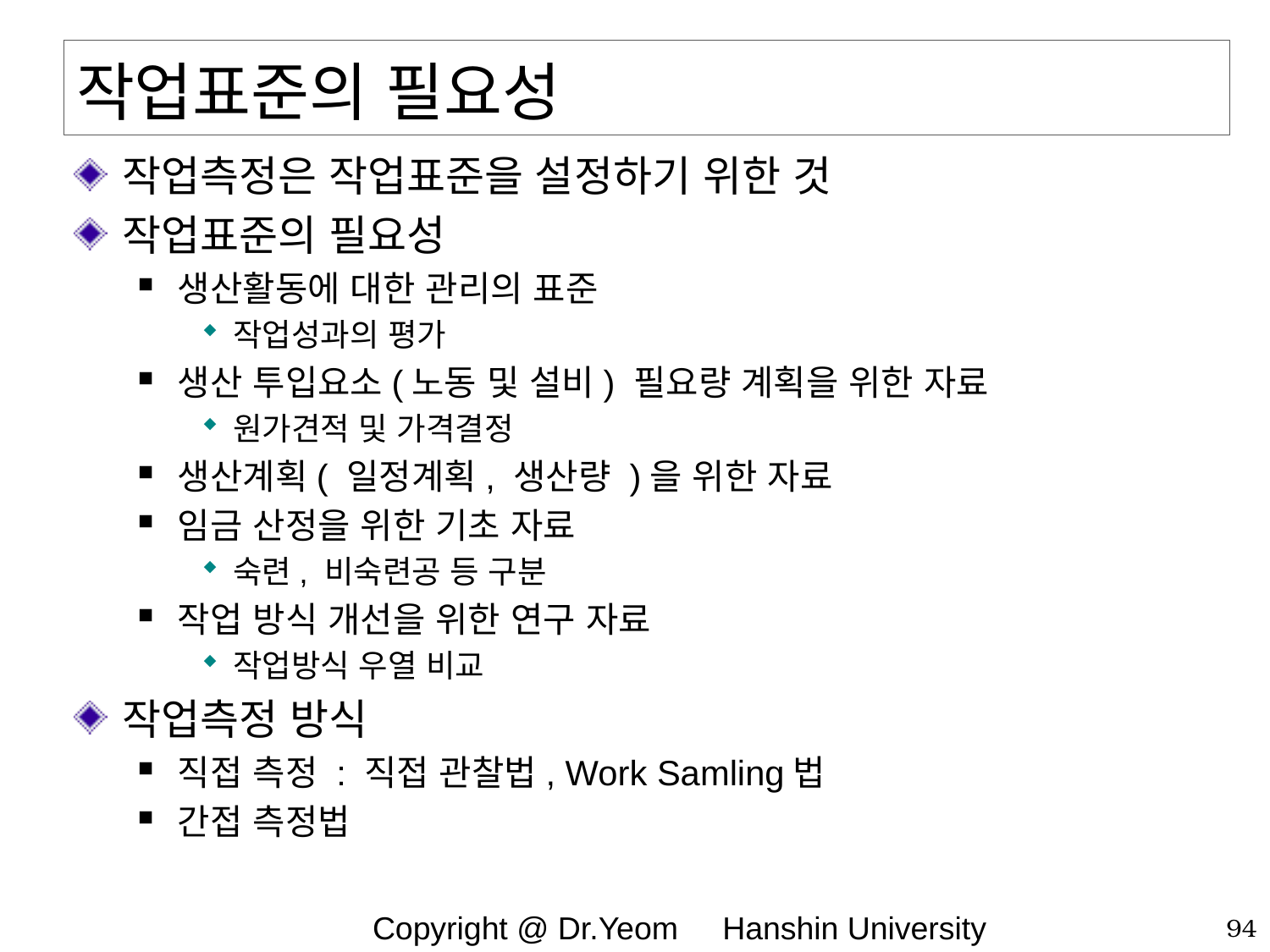

# 작업표준의 필요성
작업측정은 작업표준을 설정하기 위한 것
작업표준의 필요성
생산활동에 대한 관리의 표준
작업성과의 평가
생산 투입요소(노동 및 설비) 필요량 계획을 위한 자료
원가견적 및 가격결정
생산계획( 일정계획, 생산량 )을 위한 자료
임금 산정을 위한 기초 자료
숙련, 비숙련공 등 구분
작업 방식 개선을 위한 연구 자료
작업방식 우열 비교
작업측정 방식
직접 측정 : 직접 관찰법, Work Samling법
간접 측정법

94